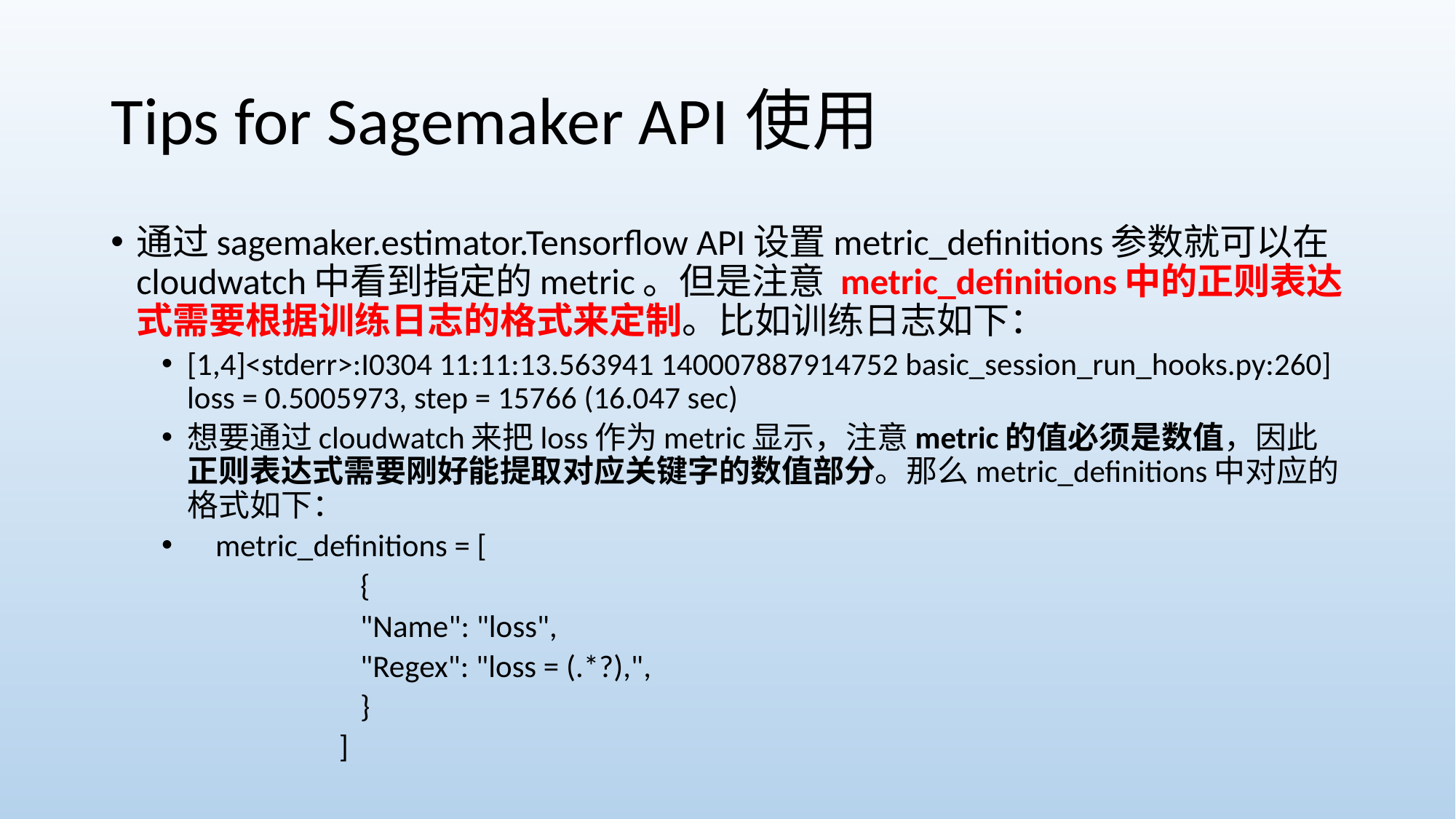

# Tips for Sagemaker API使用
通过sagemaker.estimator.Tensorflow API设置metric_definitions参数就可以在cloudwatch中看到指定的metric。但是注意 metric_definitions中的正则表达式需要根据训练日志的格式来定制。比如训练日志如下：
[1,4]<stderr>:I0304 11:11:13.563941 140007887914752 basic_session_run_hooks.py:260] loss = 0.5005973, step = 15766 (16.047 sec)
想要通过cloudwatch来把loss作为metric显示，注意metric的值必须是数值，因此正则表达式需要刚好能提取对应关键字的数值部分。那么metric_definitions中对应的格式如下：
    metric_definitions = [
                            {
                            "Name": "loss",
                            "Regex": "loss = (.*?),",
                            }
                         ]